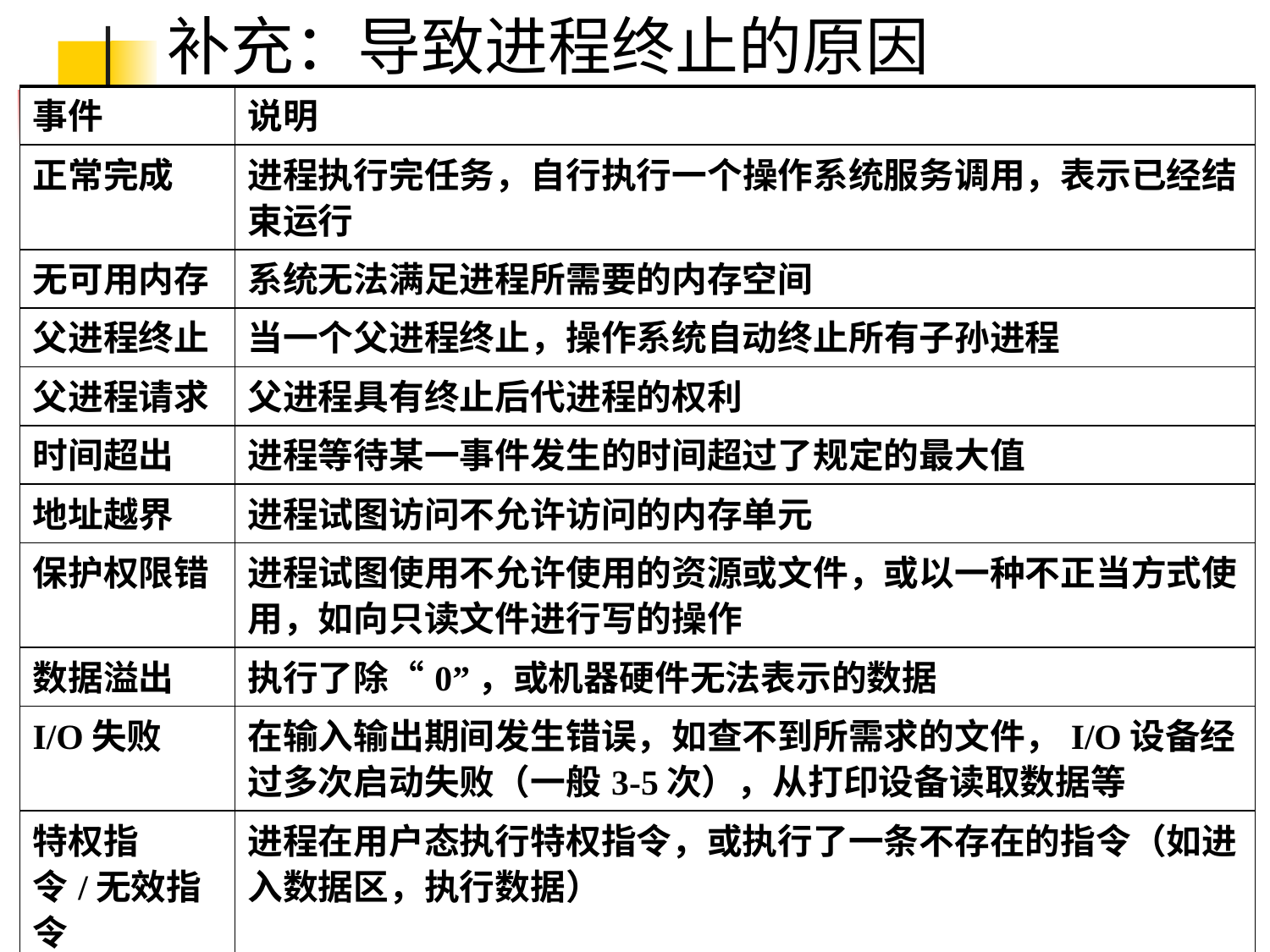

补充：
导致进程终止的原因
| 事件 | 说明 |
| --- | --- |
| 正常完成 | 进程执行完任务，自行执行一个操作系统服务调用，表示已经结束运行 |
| 无可用内存 | 系统无法满足进程所需要的内存空间 |
| 父进程终止 | 当一个父进程终止，操作系统自动终止所有子孙进程 |
| 父进程请求 | 父进程具有终止后代进程的权利 |
| 时间超出 | 进程等待某一事件发生的时间超过了规定的最大值 |
| 地址越界 | 进程试图访问不允许访问的内存单元 |
| 保护权限错 | 进程试图使用不允许使用的资源或文件，或以一种不正当方式使用，如向只读文件进行写的操作 |
| 数据溢出 | 执行了除“0”，或机器硬件无法表示的数据 |
| I/O失败 | 在输入输出期间发生错误，如查不到所需求的文件，I/O设备经过多次启动失败（一般3-5次），从打印设备读取数据等 |
| 特权指令/无效指令 | 进程在用户态执行特权指令，或执行了一条不存在的指令（如进入数据区，执行数据） |
| 数据误用 | 进程使用未初始化，或类型错误的数据 |
| 系统操作员/OS干涉 | 由于某些原因，系统操作员，或操作系统终止进程（如系统可能存在死锁） |